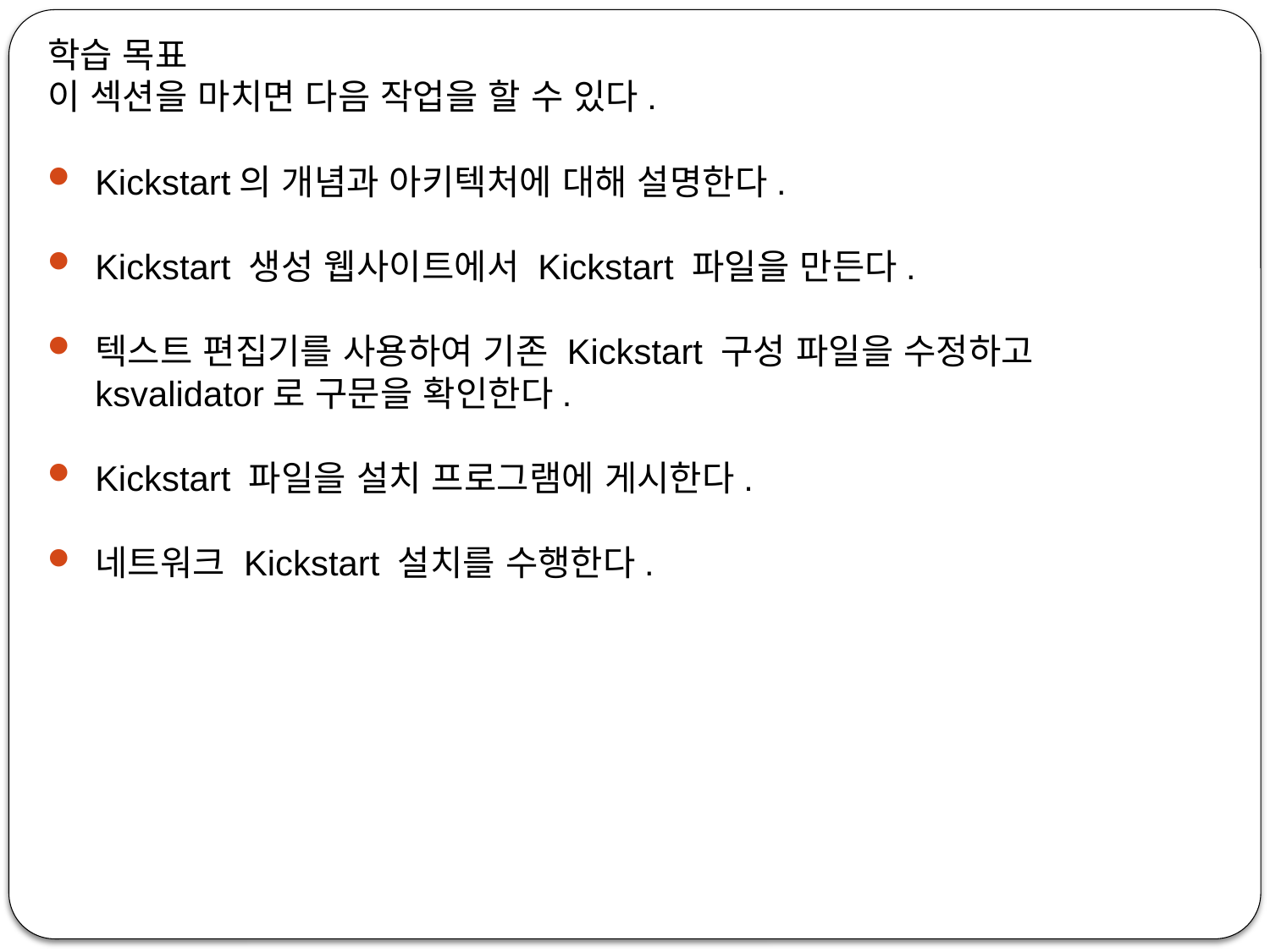

학습 목표
이 섹션을 마치면 다음 작업을 할 수 있다.

Kickstart의 개념과 아키텍처에 대해 설명한다.

Kickstart 생성 웹사이트에서 Kickstart 파일을 만든다.

텍스트 편집기를 사용하여 기존 Kickstart 구성 파일을 수정하고 ksvalidator로 구문을 확인한다.

Kickstart 파일을 설치 프로그램에 게시한다.

네트워크 Kickstart 설치를 수행한다.